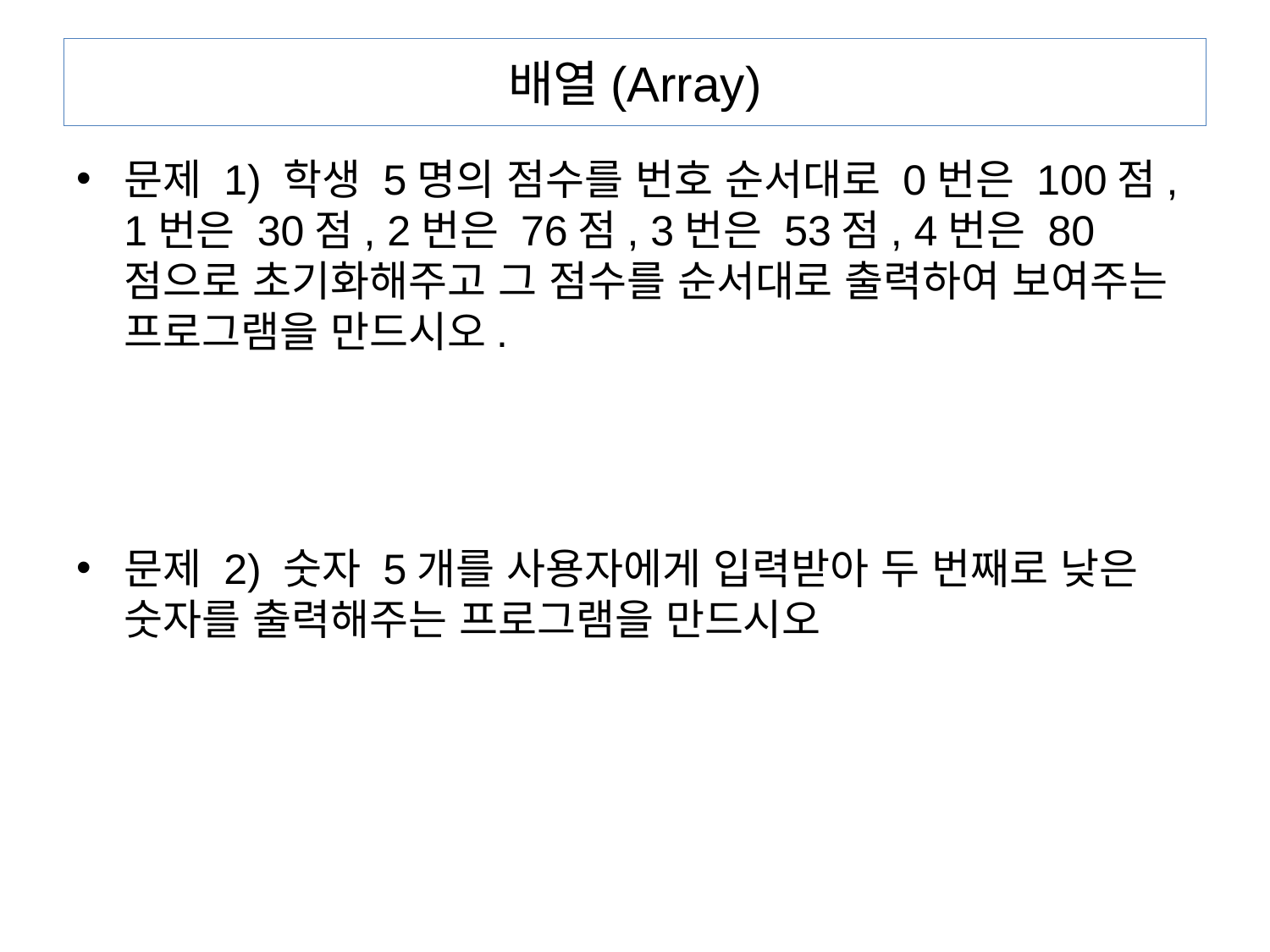

# 배열(Array)
문제 1) 학생 5명의 점수를 번호 순서대로 0번은 100점, 1번은 30점, 2번은 76점, 3번은 53점, 4번은 80점으로 초기화해주고 그 점수를 순서대로 출력하여 보여주는 프로그램을 만드시오.

문제 2) 숫자 5개를 사용자에게 입력받아 두 번째로 낮은 숫자를 출력해주는 프로그램을 만드시오